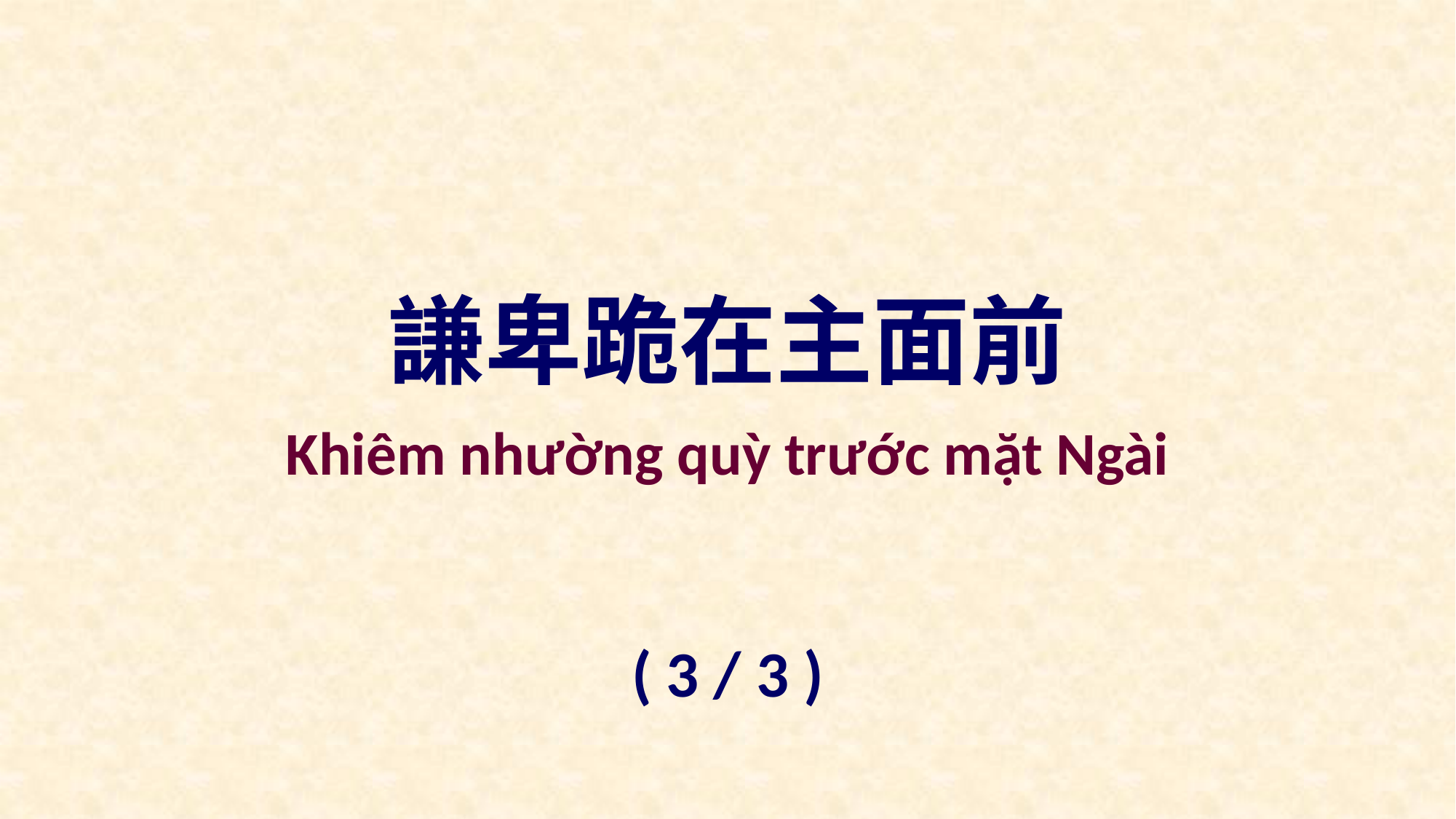

謙卑跪在主面前
Khiêm nhường quỳ trước mặt Ngài
( 3 / 3 )